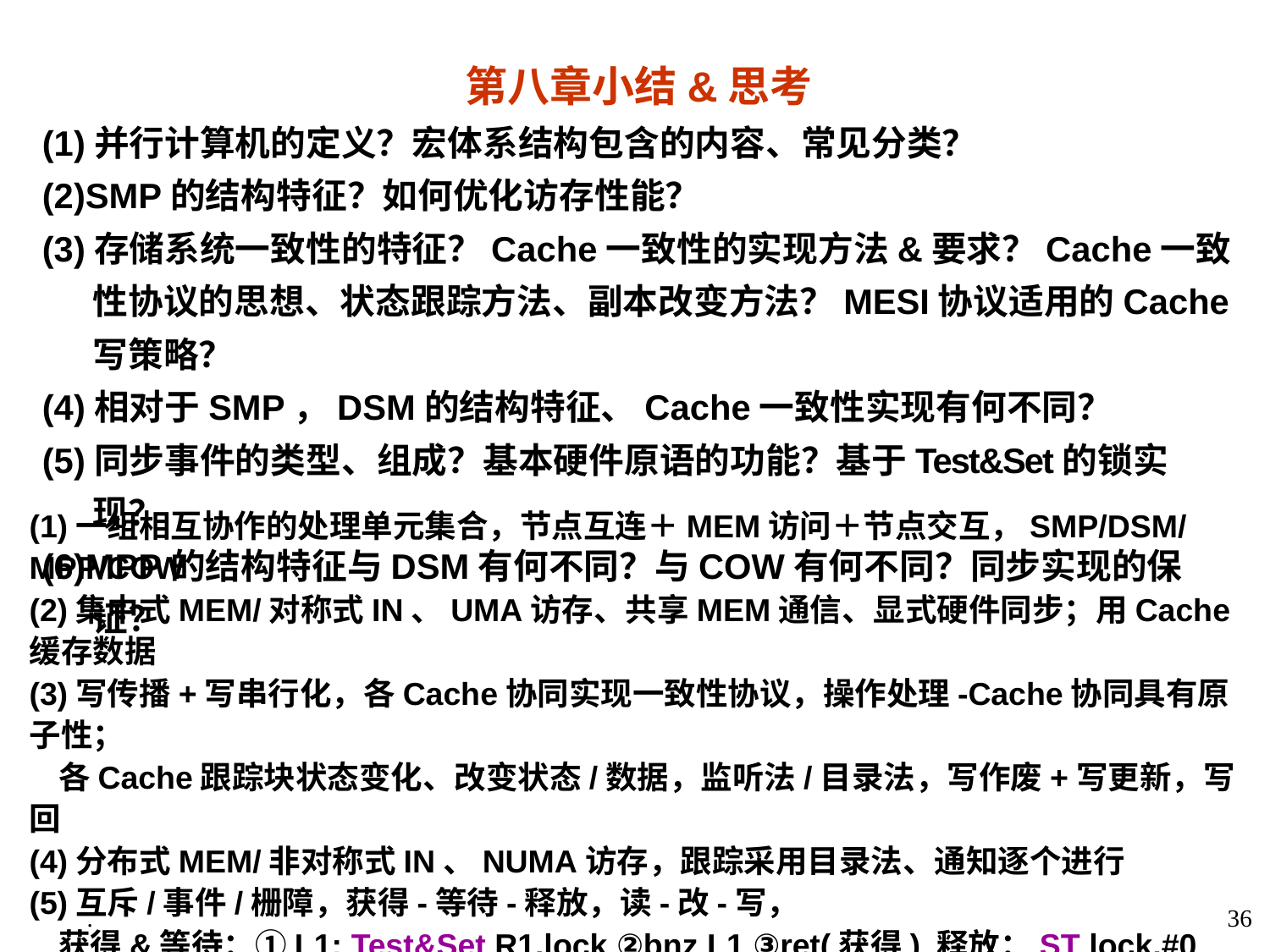

第八章小结&思考
(1)并行计算机的定义？宏体系结构包含的内容、常见分类？
(2)SMP的结构特征？如何优化访存性能？
(3)存储系统一致性的特征？Cache一致性的实现方法&要求？Cache一致性协议的思想、状态跟踪方法、副本改变方法？MESI协议适用的Cache写策略？
(4)相对于SMP，DSM的结构特征、Cache一致性实现有何不同？
(5)同步事件的类型、组成？基本硬件原语的功能？基于Test&Set的锁实现？
(6)MPP的结构特征与DSM有何不同？与COW有何不同？同步实现的保证？
(1)一组相互协作的处理单元集合，节点互连＋MEM访问＋节点交互，SMP/DSM/MPP/COW
(2)集中式MEM/对称式IN、UMA访存、共享MEM通信、显式硬件同步；用Cache缓存数据
(3)写传播+写串行化，各Cache协同实现一致性协议，操作处理-Cache协同具有原子性；
   各Cache跟踪块状态变化、改变状态/数据，监听法/目录法，写作废+写更新，写回
(4)分布式MEM/非对称式IN、NUMA访存，跟踪采用目录法、通知逐个进行
(5)互斥/事件/栅障，获得-等待-释放，读-改-写，
   获得&等待：①L1: Test&Set R1,lock ②bnz L1 ③ret(获得) 释放：ST lock,#0
(6)NORMA访存、消息传递通信、显式软件同步，节点间松耦合互连，处理消息串行化
.
36